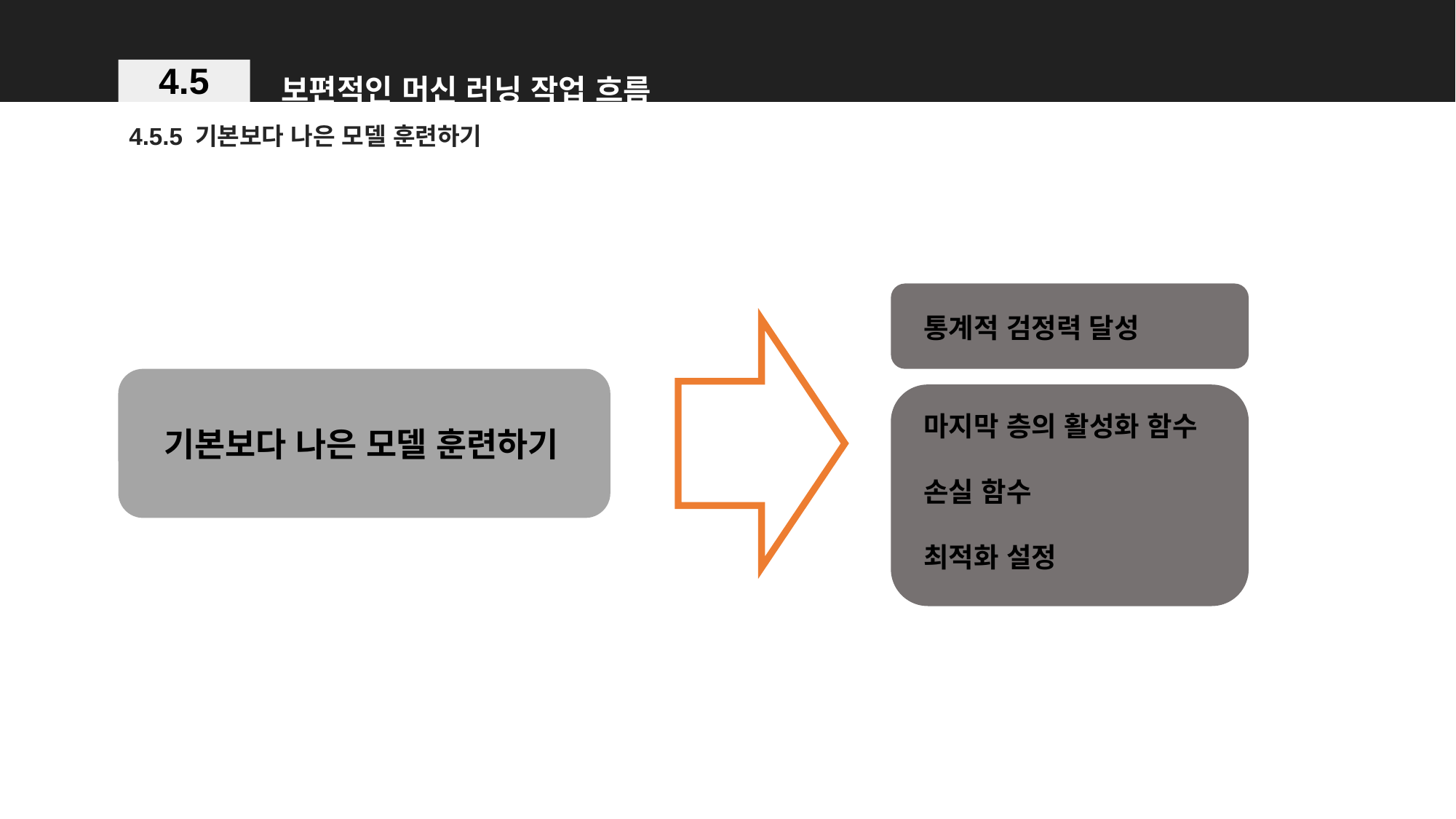

보편적인 머신 러닝 작업 흐름
4.5

4.5.5 기본보다 나은 모델 훈련하기

통계적 검정력 달성

마지막 층의 활성화 함수

손실 함수

최적화 설정

기본보다 나은 모델 훈련하기